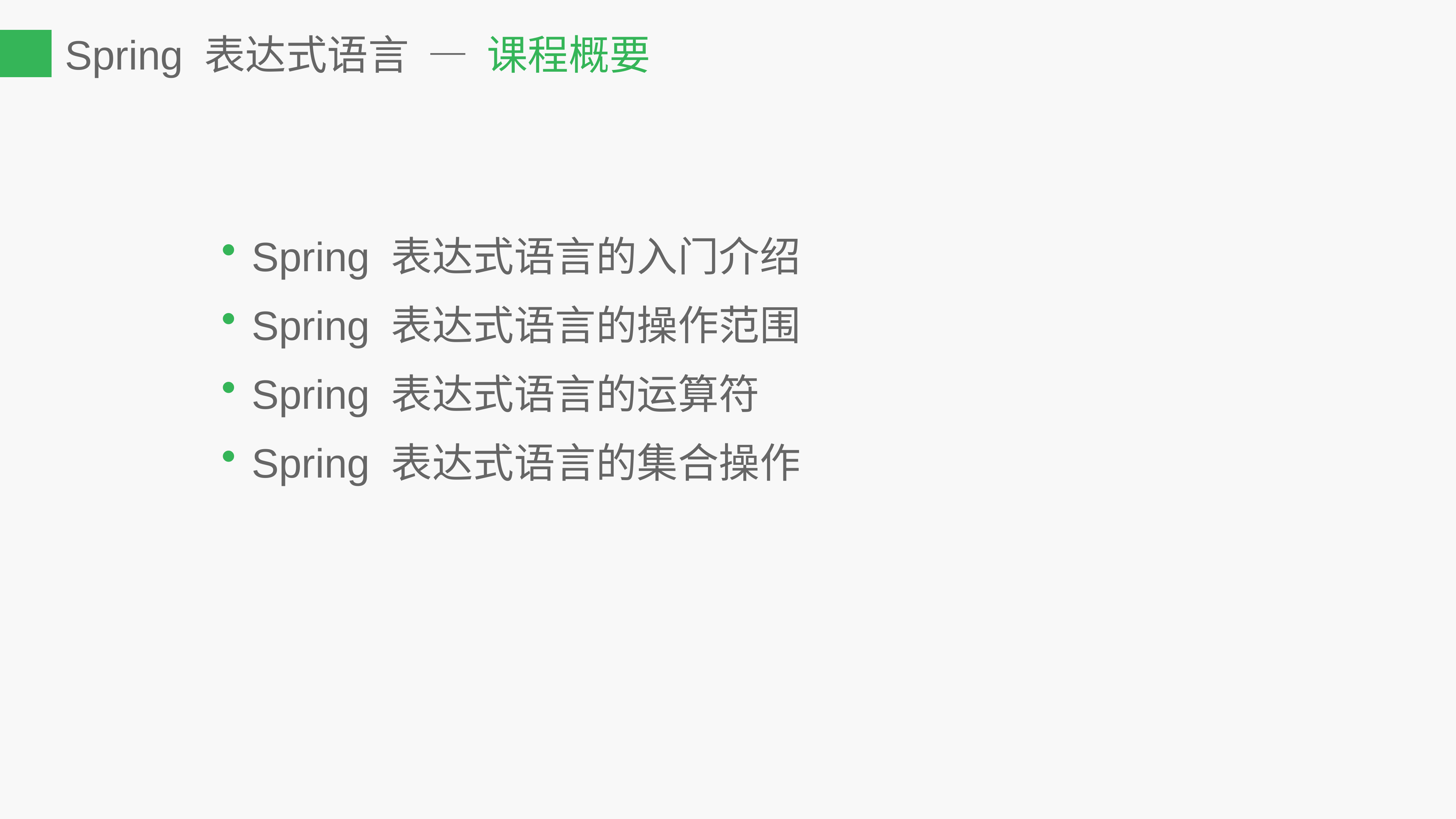

Spring 表达式语言  —  课程概要

Spring 表达式语言的入门介绍
Spring 表达式语言的操作范围
Spring 表达式语言的运算符
Spring 表达式语言的集合操作